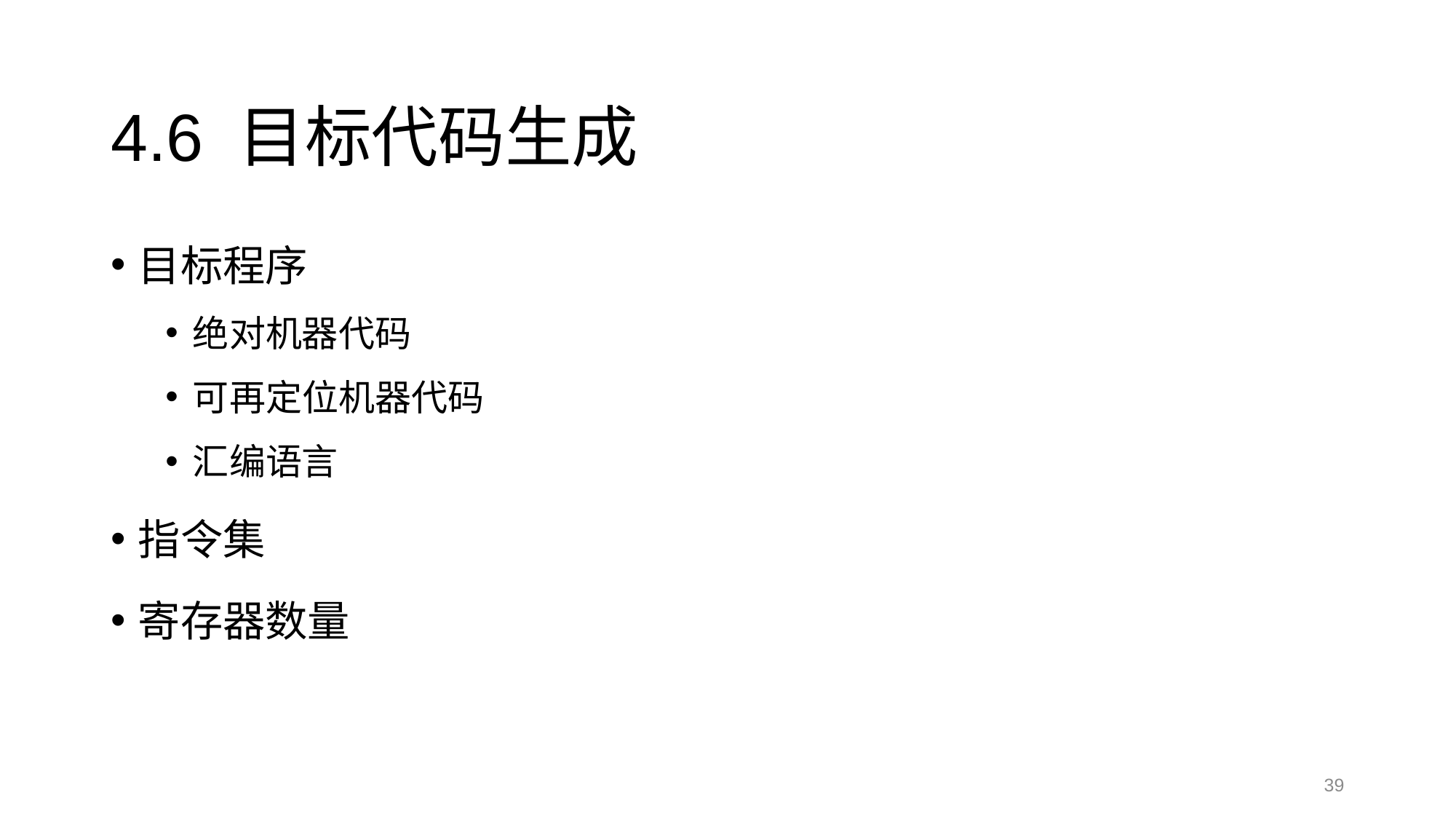

# 4.6 目标代码生成
目标程序
绝对机器代码
可再定位机器代码
汇编语言
指令集
寄存器数量
39